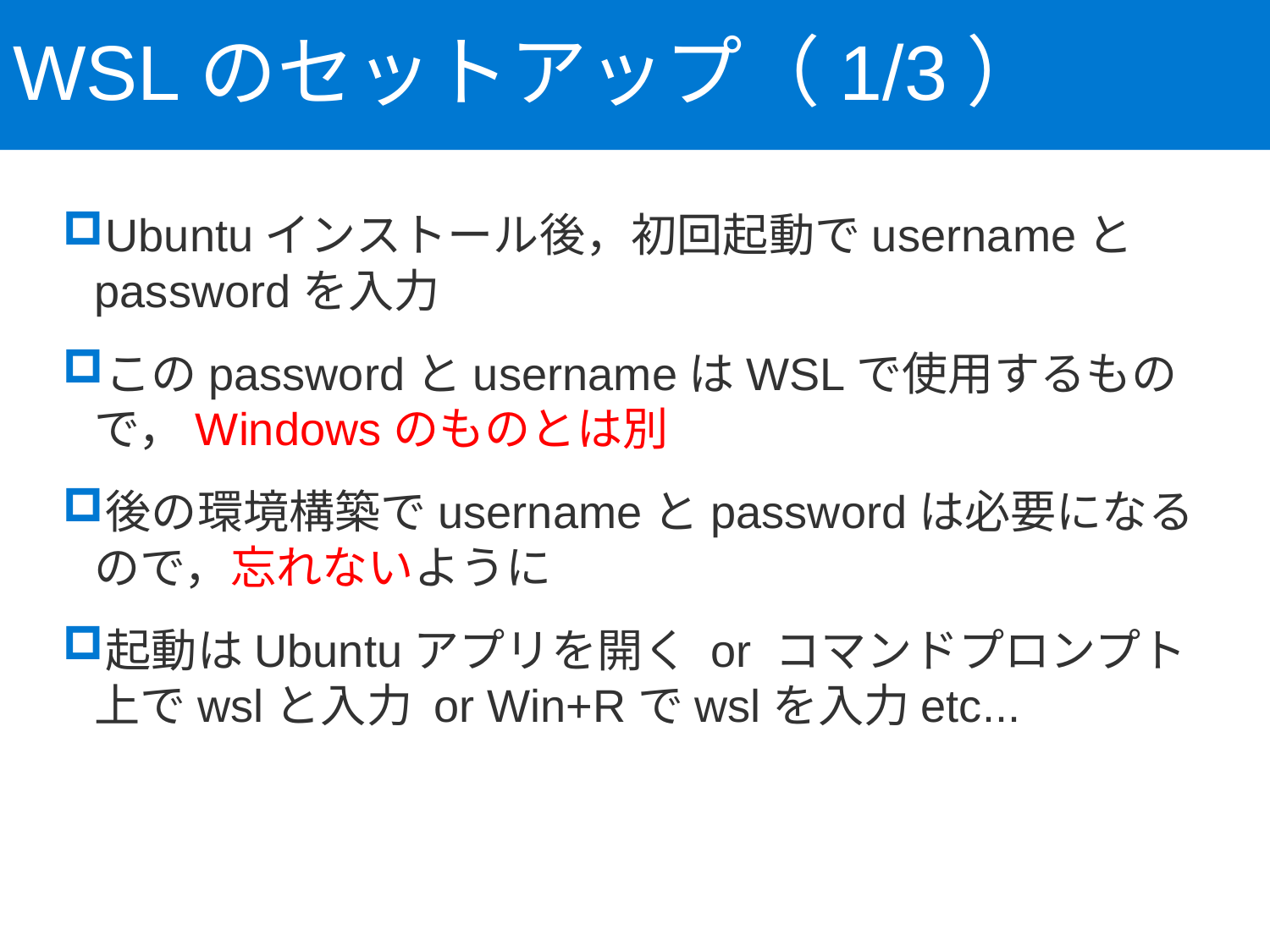

# WSLのセットアップ（1/3）
4
Ubuntuインストール後，初回起動でusernameとpasswordを入力
このpasswordとusernameはWSLで使用するもので，Windowsのものとは別
後の環境構築でusernameとpasswordは必要になるので，忘れないように
起動はUbuntuアプリを開く or コマンドプロンプト上でwslと入力 or Win+Rでwslを入力etc...